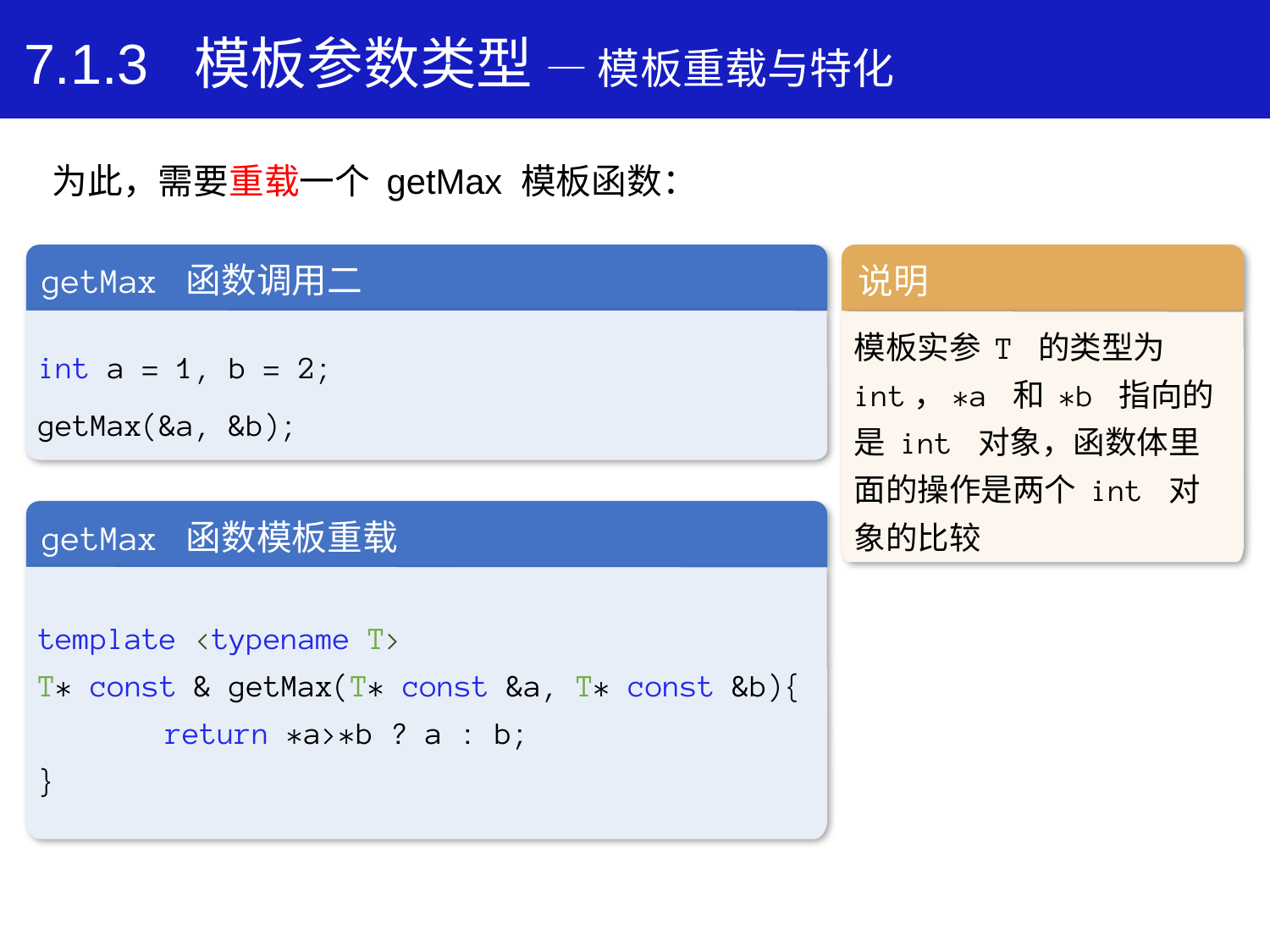

7.1.3  模板参数类型 — 模板重载与特化
为此，需要重载一个 getMax 模板函数：
学习目标
getMax 函数调用二
int a = 1, b = 2;
getMax(&a, &b);
说明
模板实参 T 的类型为 int，*a 和 *b 指向的是 int 对象，函数体里面的操作是两个 int 对象的比较
getMax 函数模板重载
template <typename T>
T* const & getMax(T* const &a, T* const &b){
	return *a>*b ? a : b;
}
15